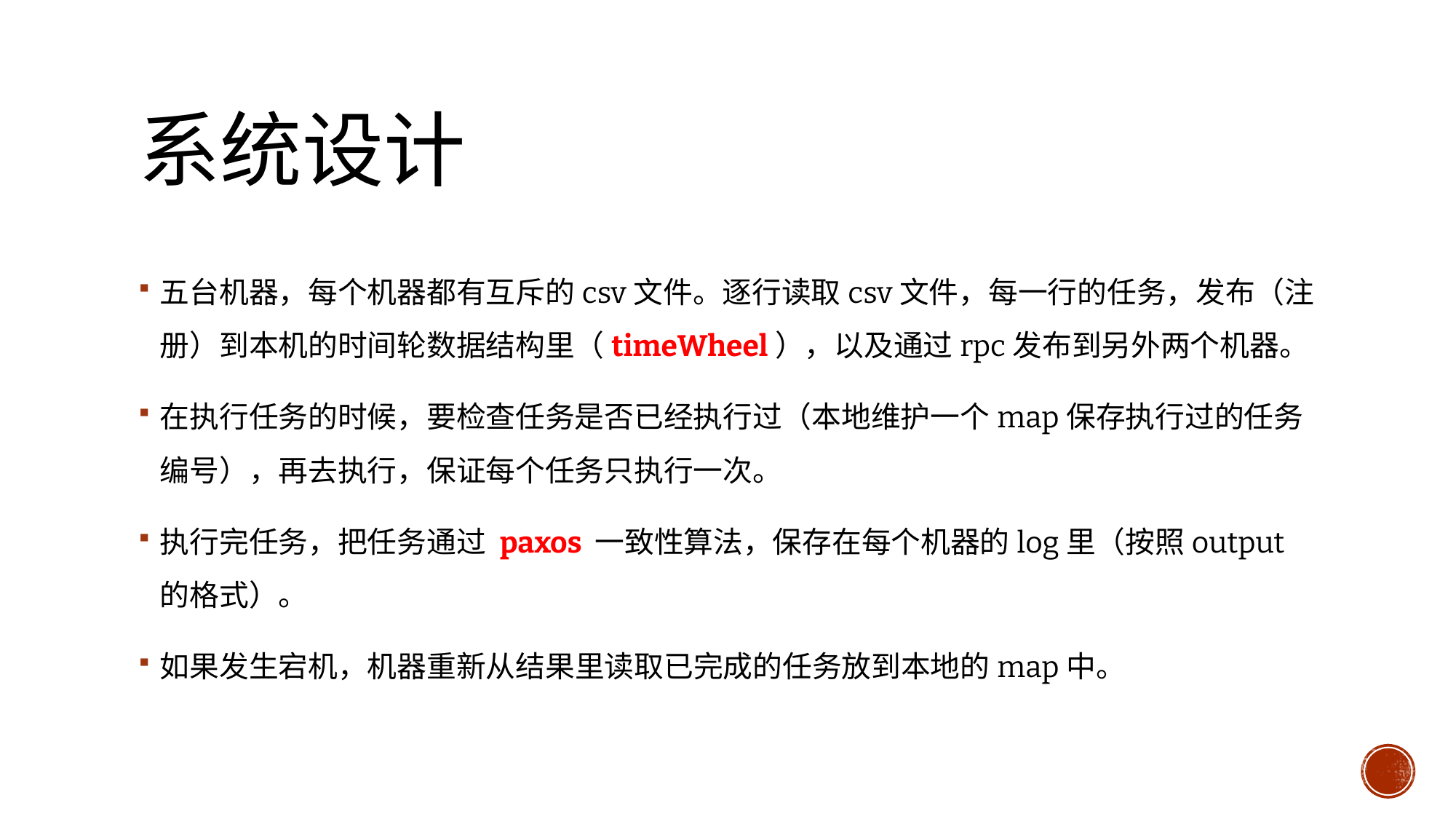

# 系统设计
五台机器，每个机器都有互斥的csv文件。逐行读取csv文件，每一行的任务，发布（注册）到本机的时间轮数据结构里（timeWheel），以及通过rpc发布到另外两个机器。
在执行任务的时候，要检查任务是否已经执行过（本地维护一个map保存执行过的任务编号），再去执行，保证每个任务只执行一次。
执行完任务，把任务通过 paxos 一致性算法，保存在每个机器的log里（按照output的格式）。
如果发生宕机，机器重新从结果里读取已完成的任务放到本地的map中。